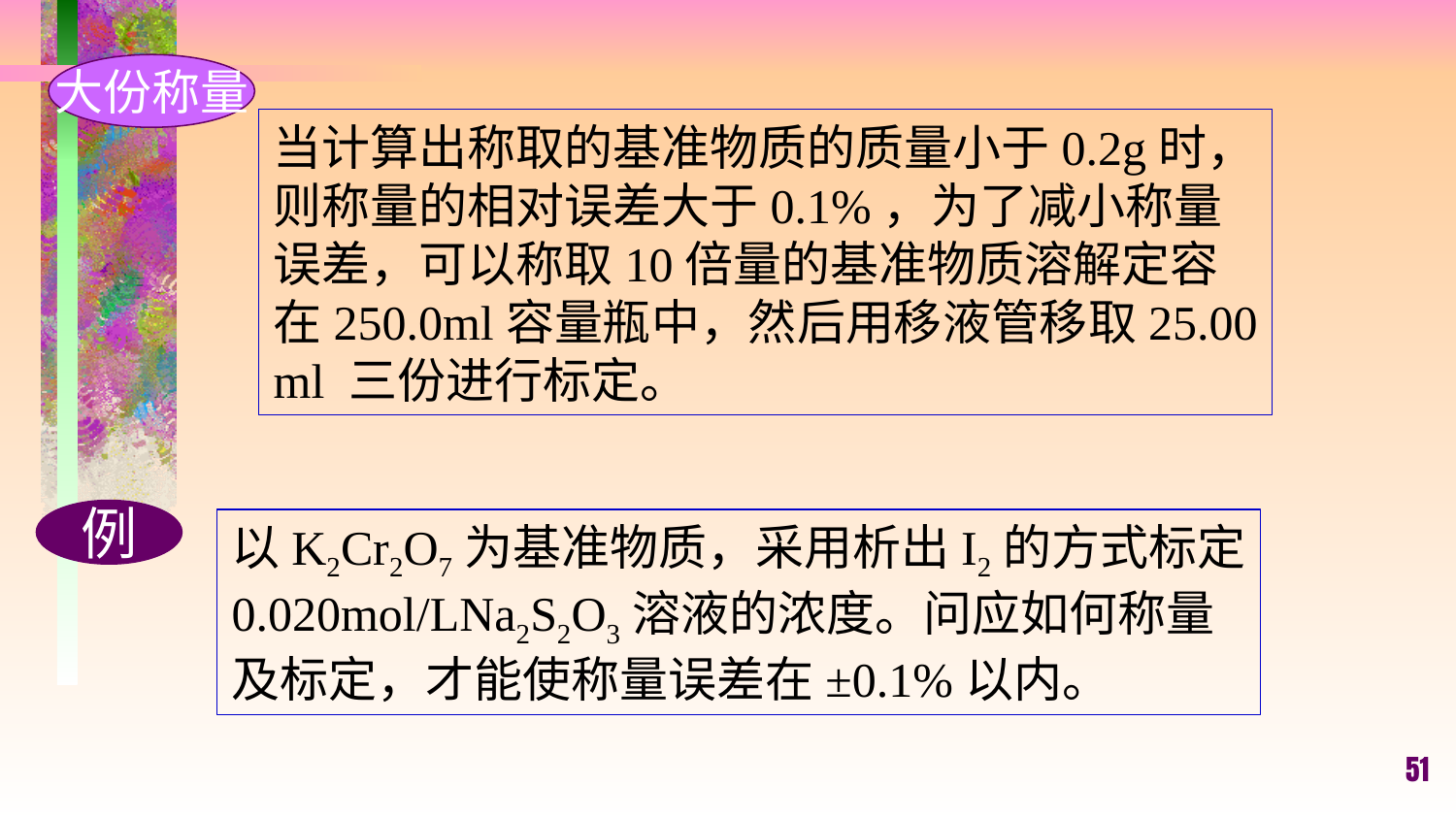

大份称量
当计算出称取的基准物质的质量小于0.2g时，
则称量的相对误差大于0.1%，为了减小称量
误差，可以称取10倍量的基准物质溶解定容
在250.0ml容量瓶中，然后用移液管移取25.00
ml 三份进行标定。
例
以K2Cr2O7为基准物质，采用析出I2的方式标定
0.020mol/LNa2S2O3溶液的浓度。问应如何称量
及标定，才能使称量误差在±0.1%以内。
51